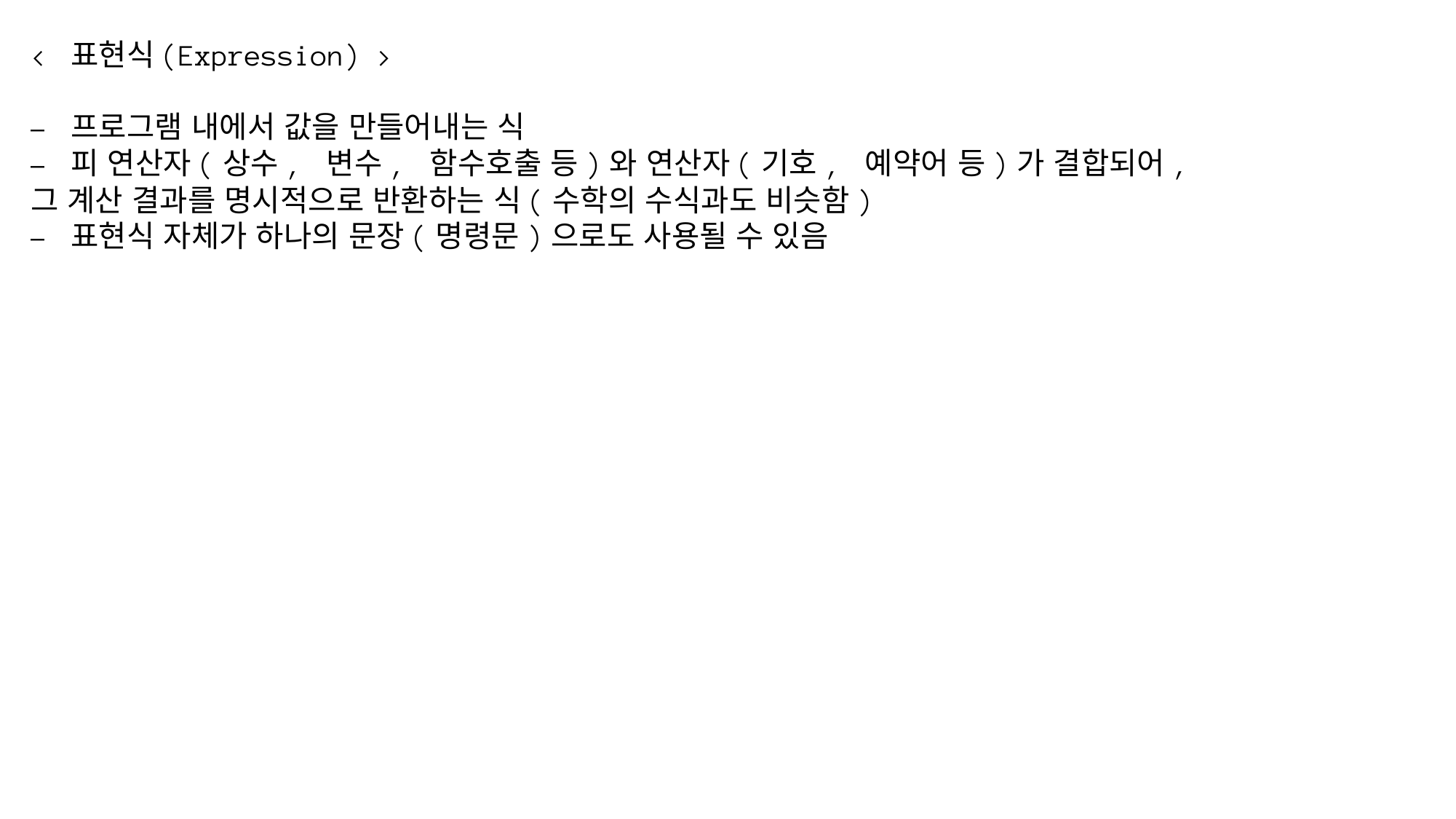

< 표현식(Expression) >

- 프로그램 내에서 값을 만들어내는 식
- 피 연산자(상수, 변수, 함수호출 등)와 연산자(기호, 예약어 등)가 결합되어,
그 계산 결과를 명시적으로 반환하는 식(수학의 수식과도 비슷함)
- 표현식 자체가 하나의 문장(명령문)으로도 사용될 수 있음